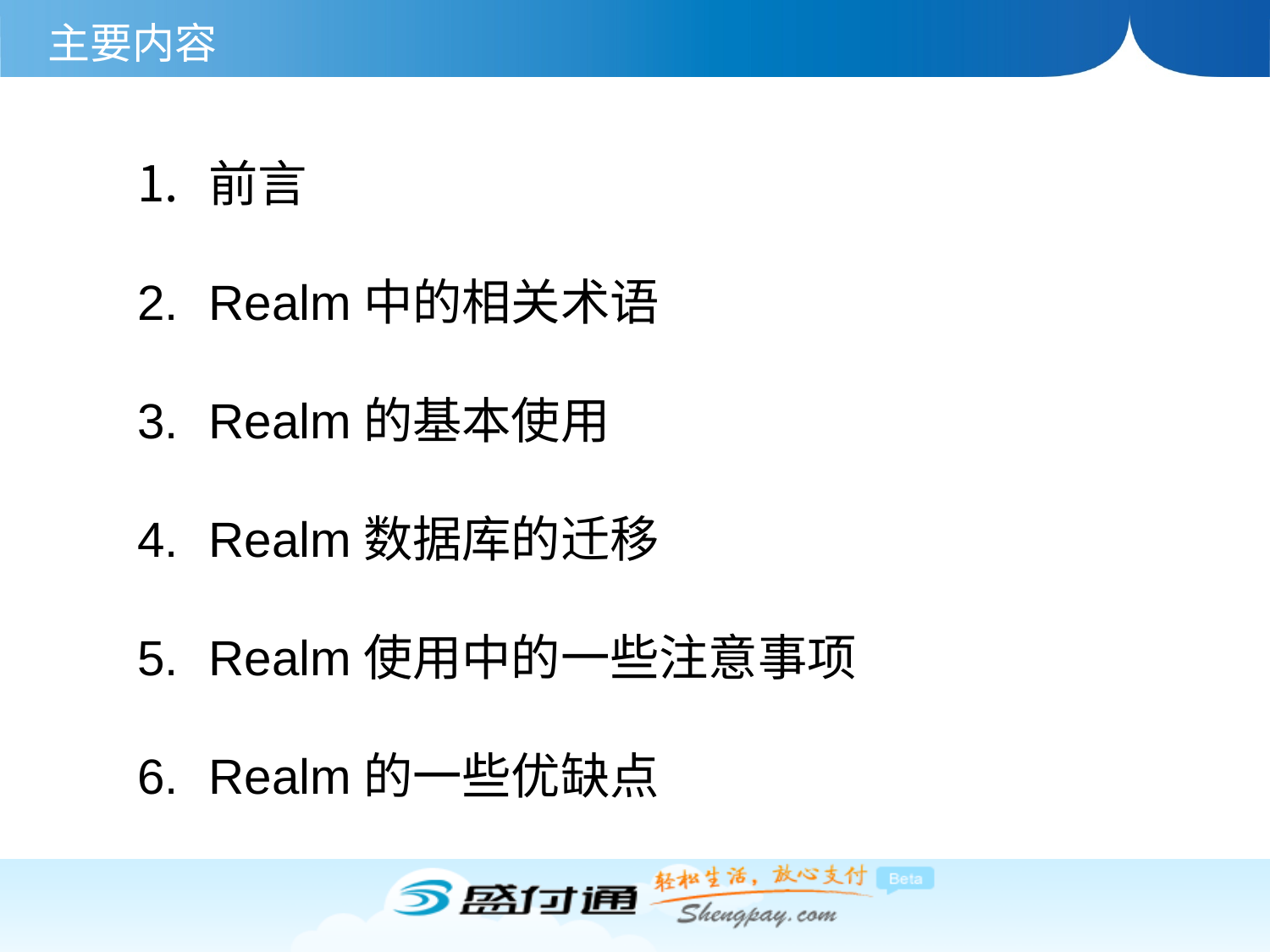

# 主要内容
前言

Realm中的相关术语

Realm的基本使用

Realm数据库的迁移

Realm使用中的一些注意事项

Realm的一些优缺点
2、React Native
2、云收银中R的使用